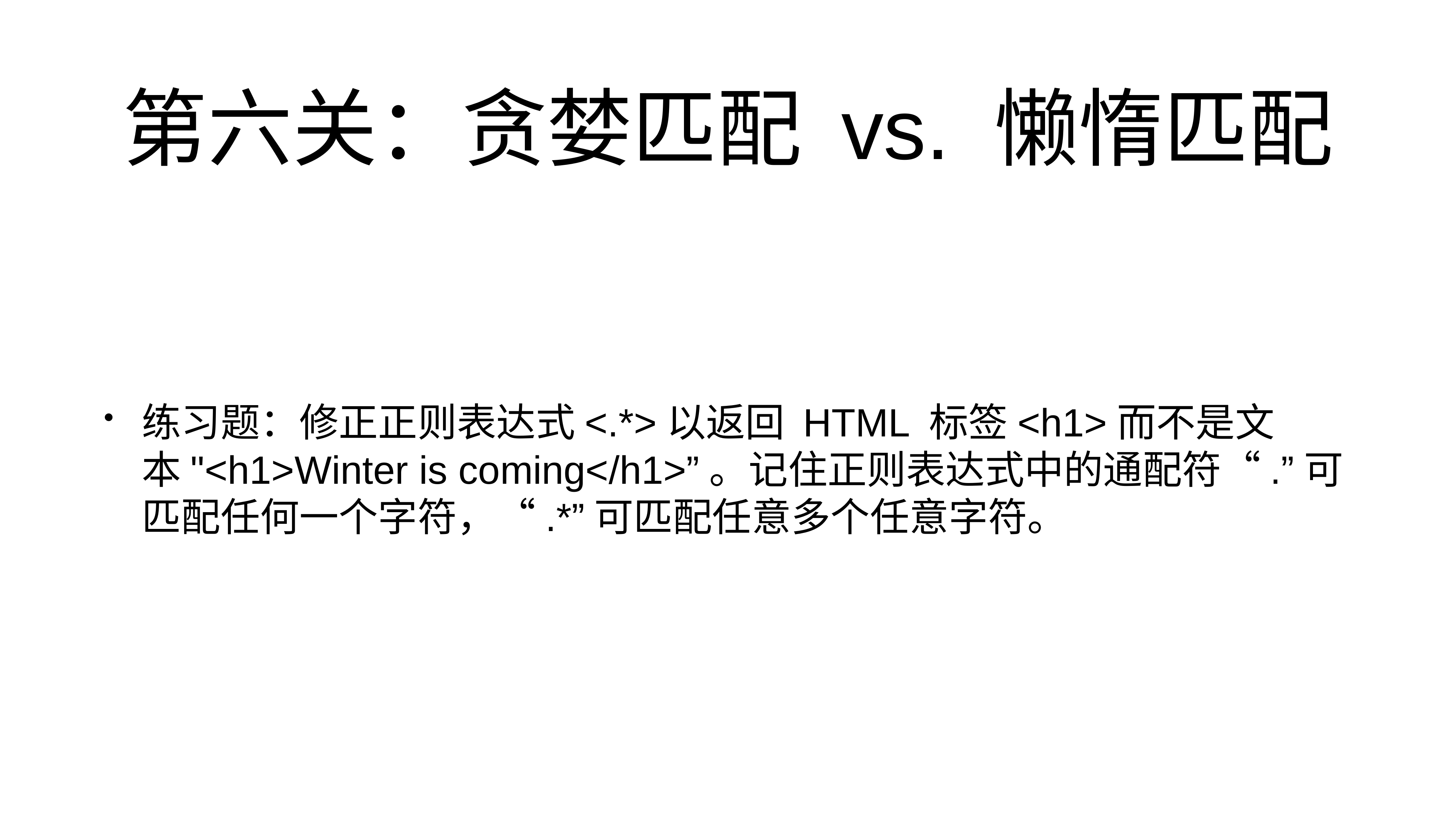

# 第六关：贪婪匹配 vs. 懒惰匹配
练习题：修正正则表达式<.*>以返回 HTML 标签<h1>而不是文本"<h1>Winter is coming</h1>”。记住正则表达式中的通配符“.”可匹配任何一个字符，“.*”可匹配任意多个任意字符。